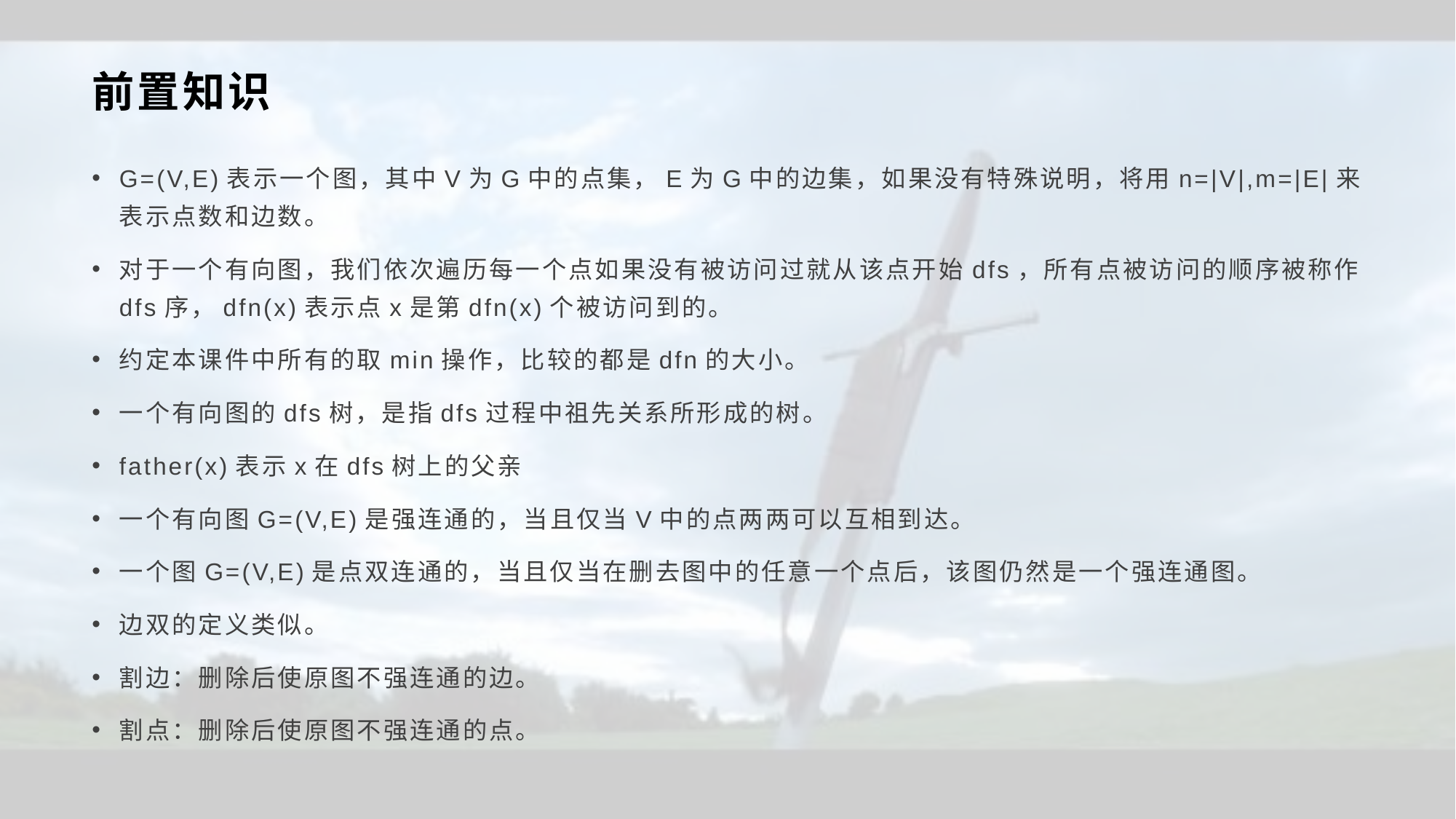

# 前置知识
G=(V,E)表示一个图，其中V为G中的点集，E为G中的边集，如果没有特殊说明，将用n=|V|,m=|E|来表示点数和边数。
对于一个有向图，我们依次遍历每一个点如果没有被访问过就从该点开始dfs，所有点被访问的顺序被称作dfs序，dfn(x)表示点x是第dfn(x)个被访问到的。
约定本课件中所有的取min操作，比较的都是dfn的大小。
一个有向图的dfs树，是指dfs过程中祖先关系所形成的树。
father(x)表示x在dfs树上的父亲
一个有向图G=(V,E)是强连通的，当且仅当V中的点两两可以互相到达。
一个图G=(V,E)是点双连通的，当且仅当在删去图中的任意一个点后，该图仍然是一个强连通图。
边双的定义类似。
割边：删除后使原图不强连通的边。
割点：删除后使原图不强连通的点。